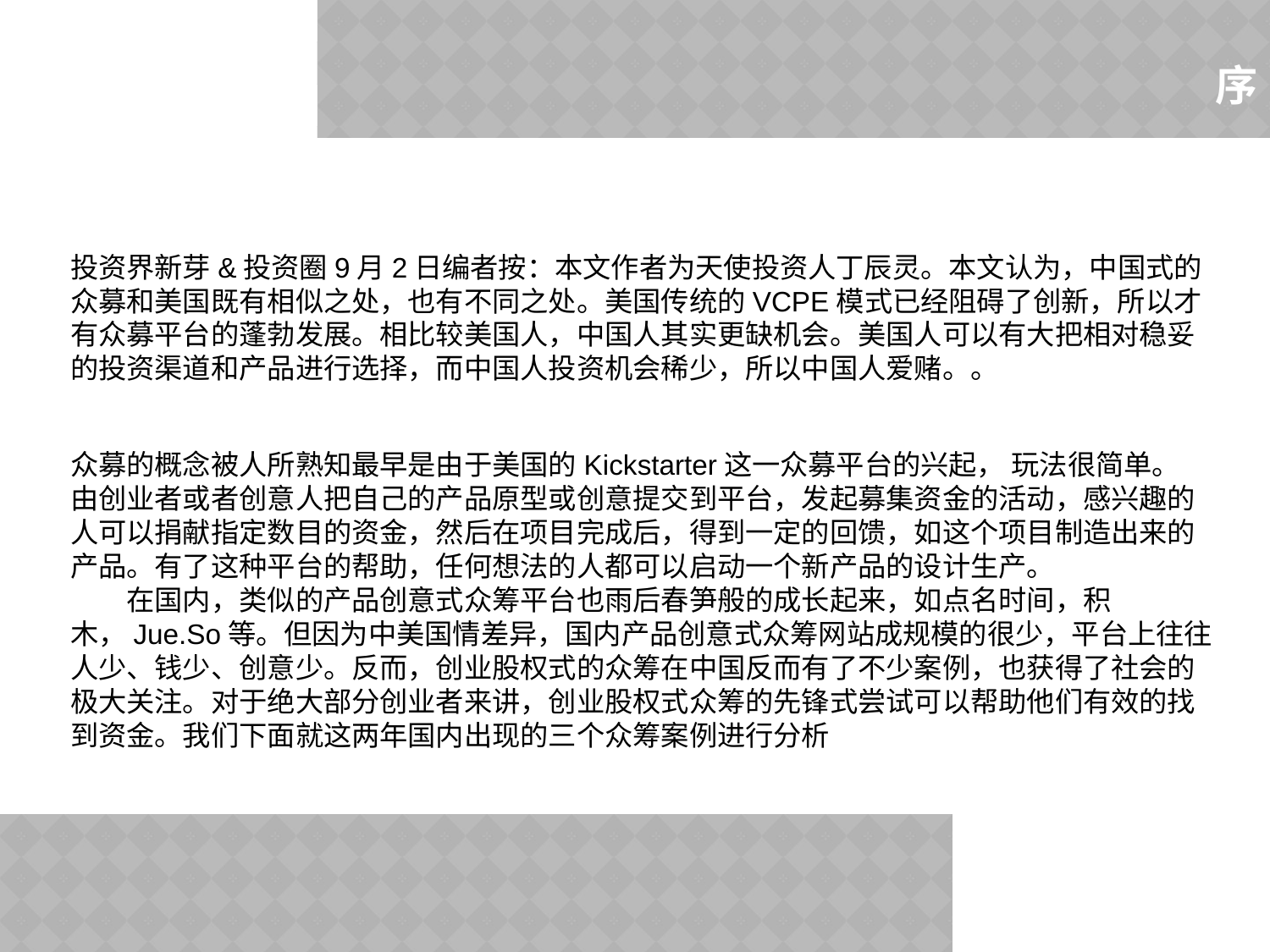

序
投资界新芽&投资圈9月2日编者按：本文作者为天使投资人丁辰灵。本文认为，中国式的众募和美国既有相似之处，也有不同之处。美国传统的VCPE模式已经阻碍了创新，所以才有众募平台的蓬勃发展。相比较美国人，中国人其实更缺机会。美国人可以有大把相对稳妥的投资渠道和产品进行选择，而中国人投资机会稀少，所以中国人爱赌。。
众募的概念被人所熟知最早是由于美国的Kickstarter这一众募平台的兴起， 玩法很简单。 由创业者或者创意人把自己的产品原型或创意提交到平台，发起募集资金的活动，感兴趣的人可以捐献指定数目的资金，然后在项目完成后，得到一定的回馈，如这个项目制造出来的产品。有了这种平台的帮助，任何想法的人都可以启动一个新产品的设计生产。
　　在国内，类似的产品创意式众筹平台也雨后春笋般的成长起来，如点名时间，积木，Jue.So等。但因为中美国情差异，国内产品创意式众筹网站成规模的很少，平台上往往人少、钱少、创意少。反而，创业股权式的众筹在中国反而有了不少案例，也获得了社会的极大关注。对于绝大部分创业者来讲，创业股权式众筹的先锋式尝试可以帮助他们有效的找到资金。我们下面就这两年国内出现的三个众筹案例进行分析